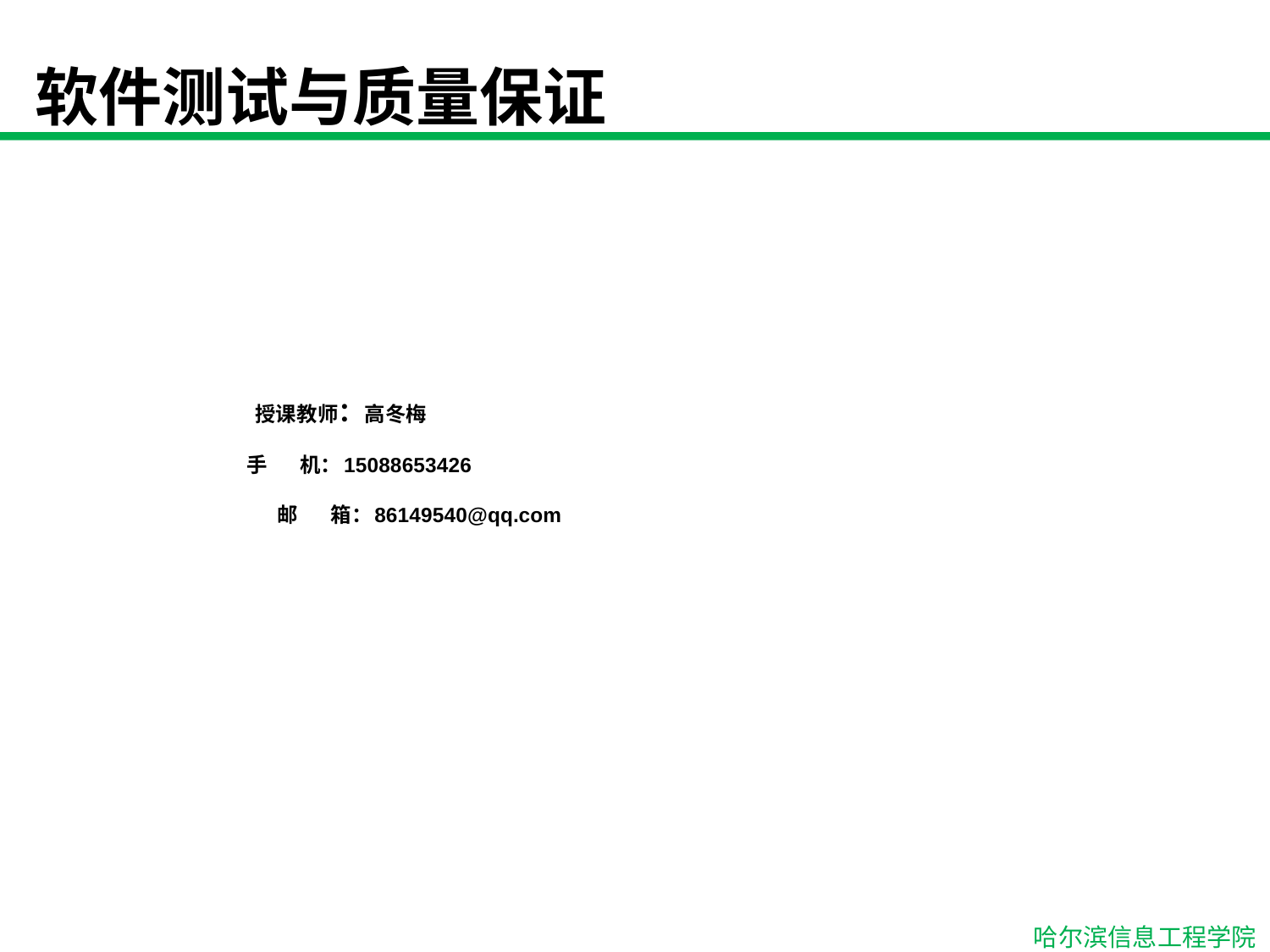

软件测试与质量保证
# 授课教师：高冬梅 手       机：15088653426 邮       箱：86149540@qq.com